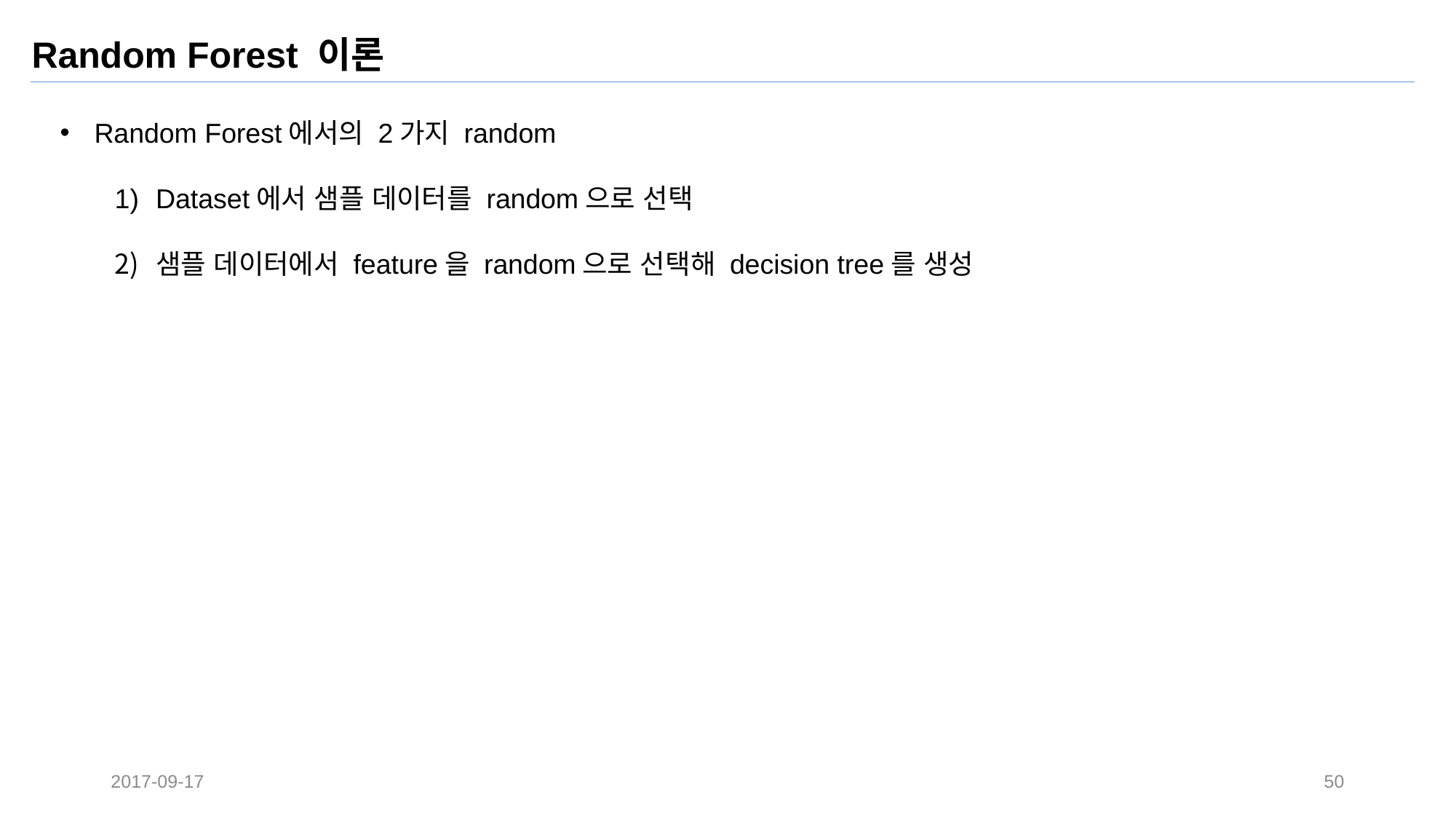

Random Forest 이론
Random Forest에서의 2가지 random

Dataset에서 샘플 데이터를 random으로 선택

샘플 데이터에서 feature을 random으로 선택해 decision tree를 생성

2017-09-17
50